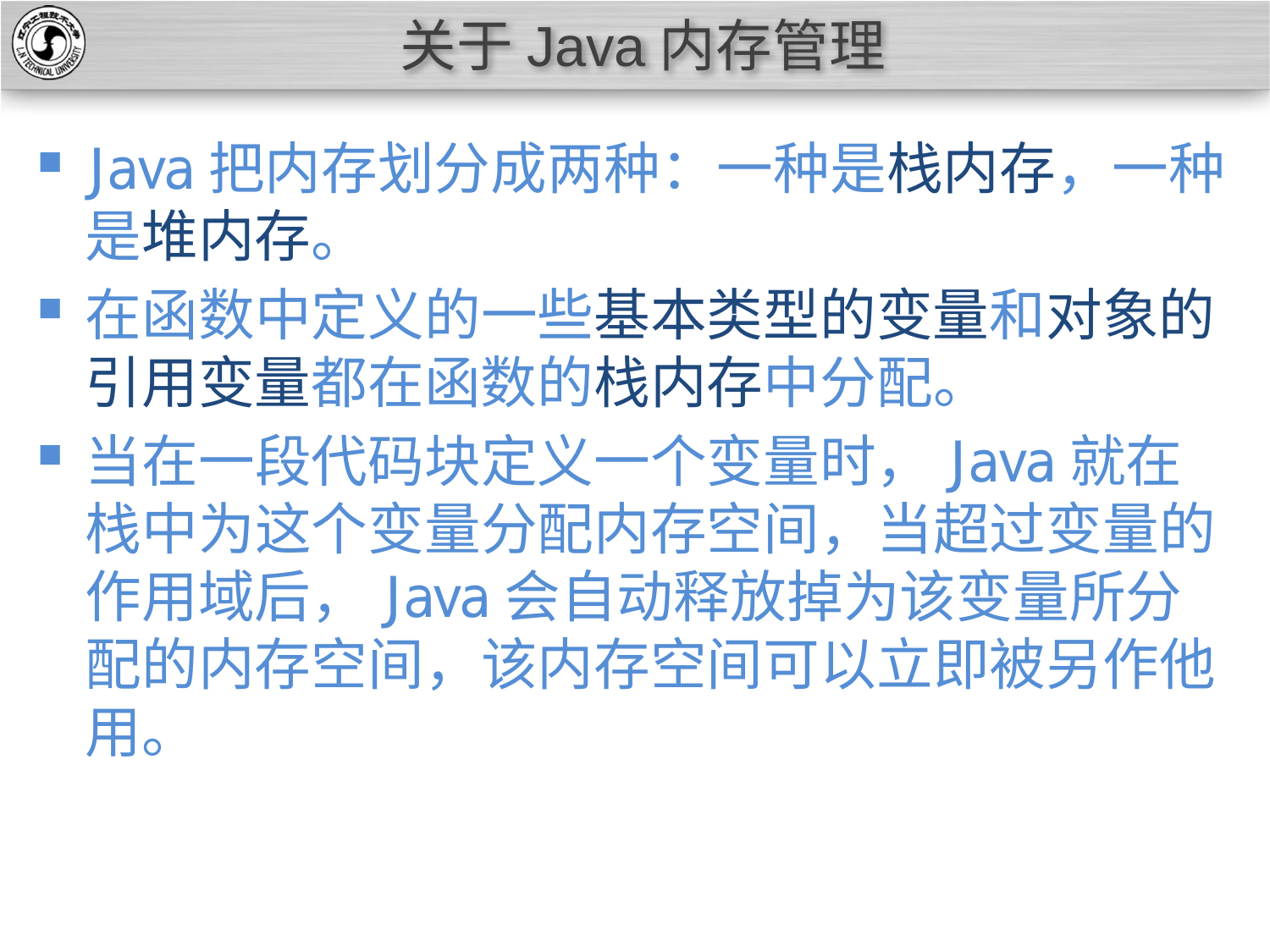

# 关于Java内存管理
Java把内存划分成两种：一种是栈内存，一种是堆内存。
在函数中定义的一些基本类型的变量和对象的引用变量都在函数的栈内存中分配。
当在一段代码块定义一个变量时，Java就在栈中为这个变量分配内存空间，当超过变量的作用域后，Java会自动释放掉为该变量所分配的内存空间，该内存空间可以立即被另作他用。